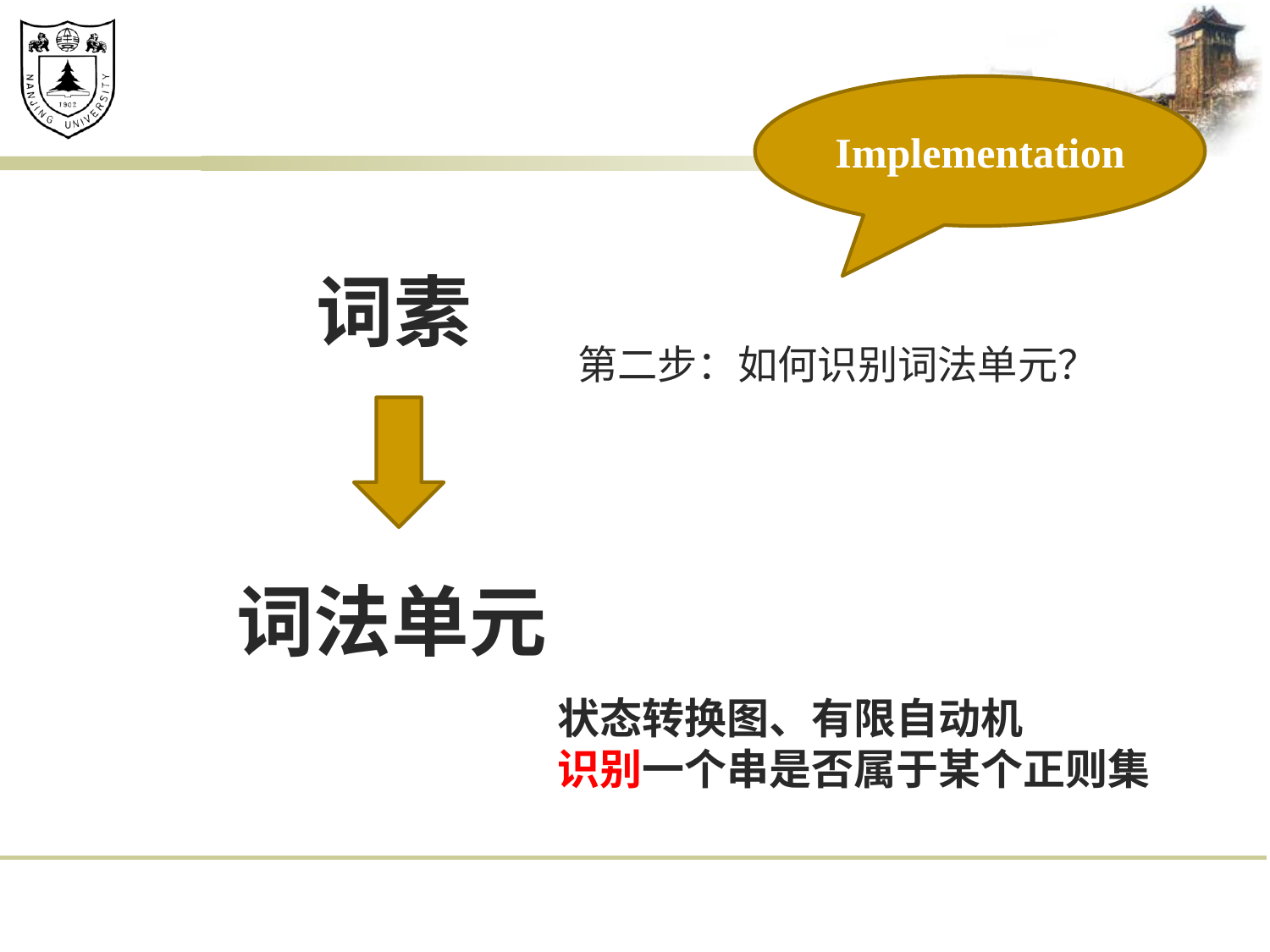

Implementation
词素
# 第二步：如何识别词法单元？

词法单元
状态转换图、有限自动机
识别一个串是否属于某个正则集